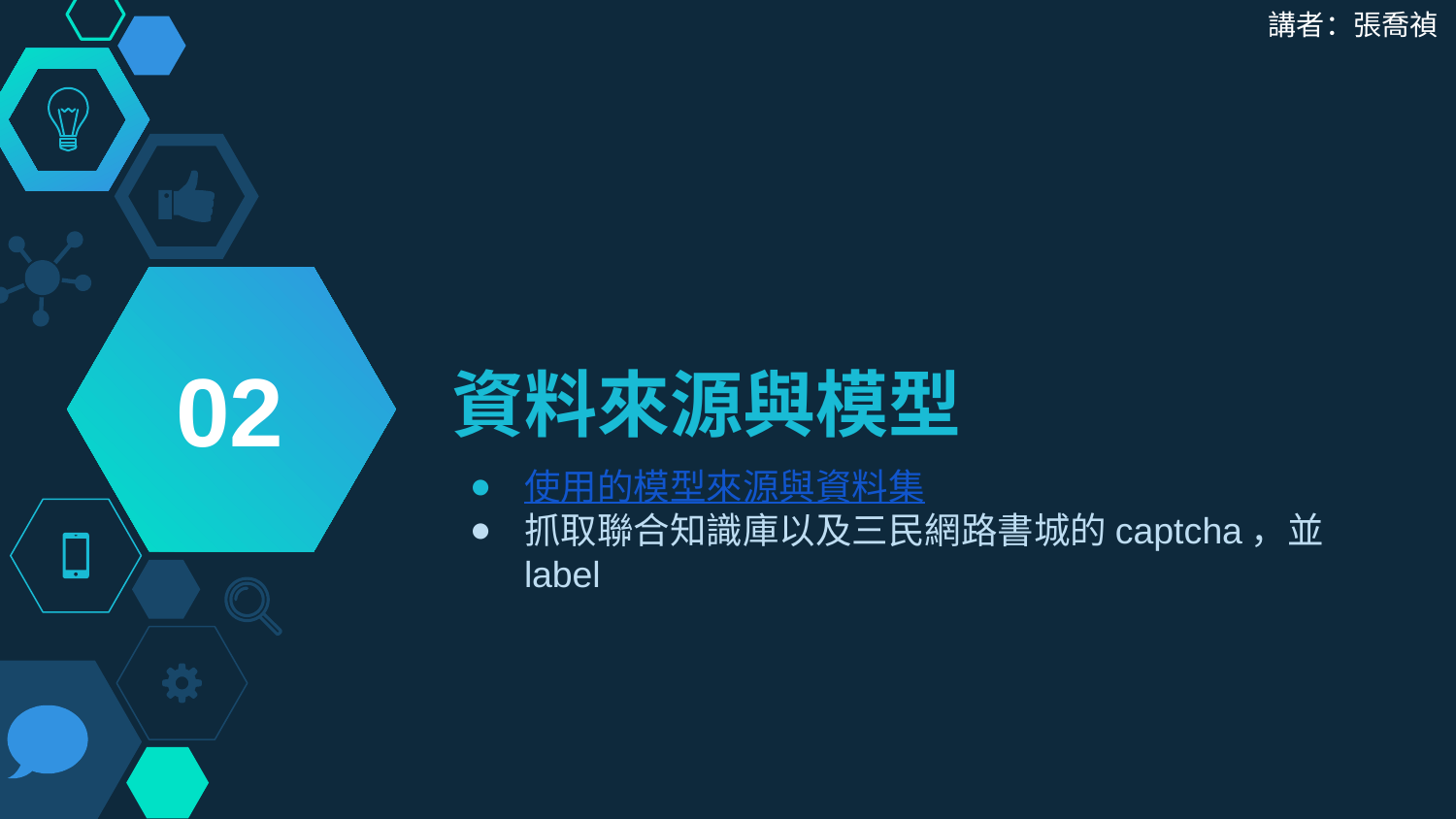

講者：張喬禎
02
# 資料來源與模型
使用的模型來源與資料集
抓取聯合知識庫以及三民網路書城的captcha，並label